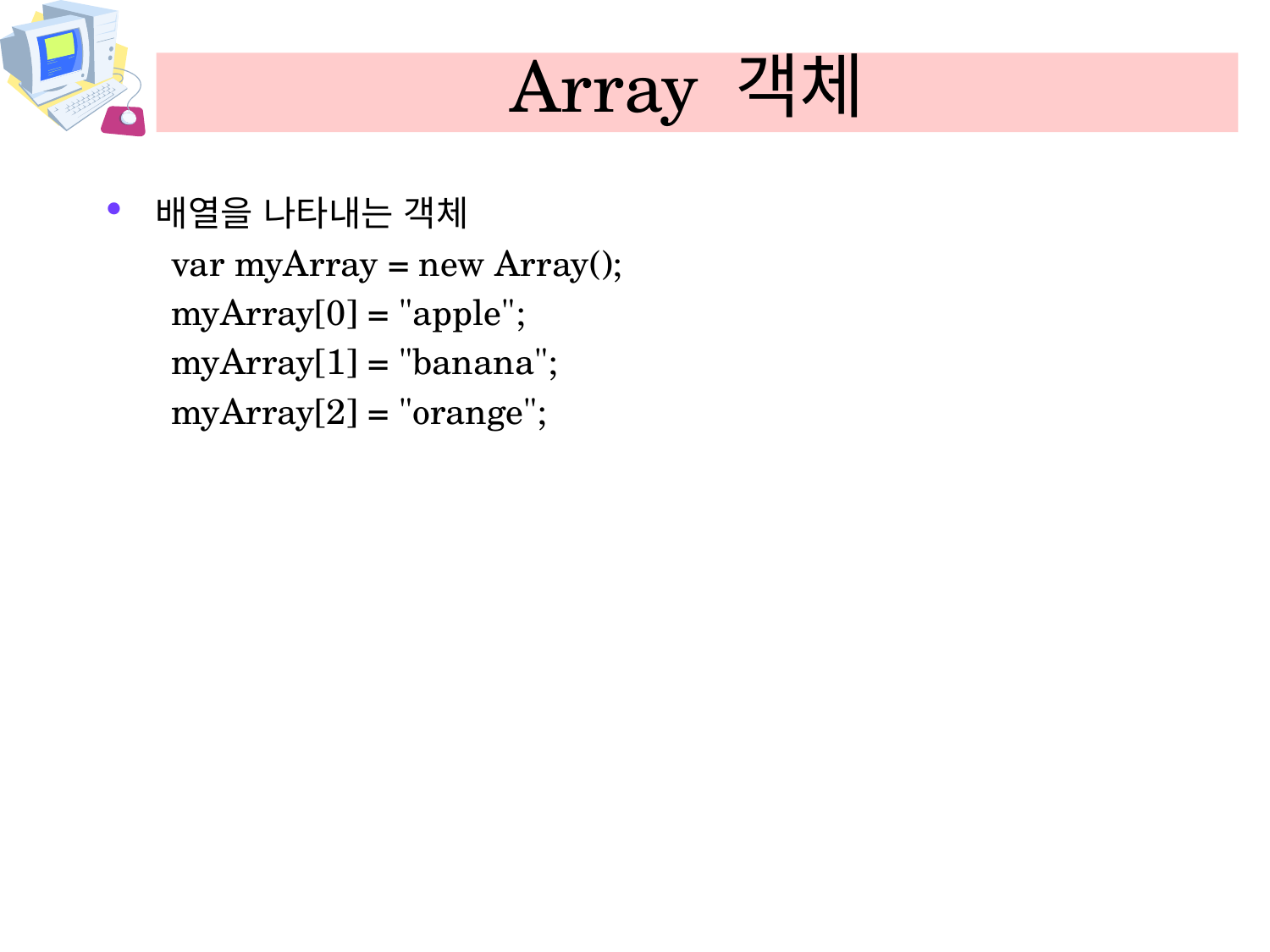

# Array 객체
배열을 나타내는 객체
var myArray = new Array();
myArray[0] = "apple";
myArray[1] = "banana";
myArray[2] = "orange";